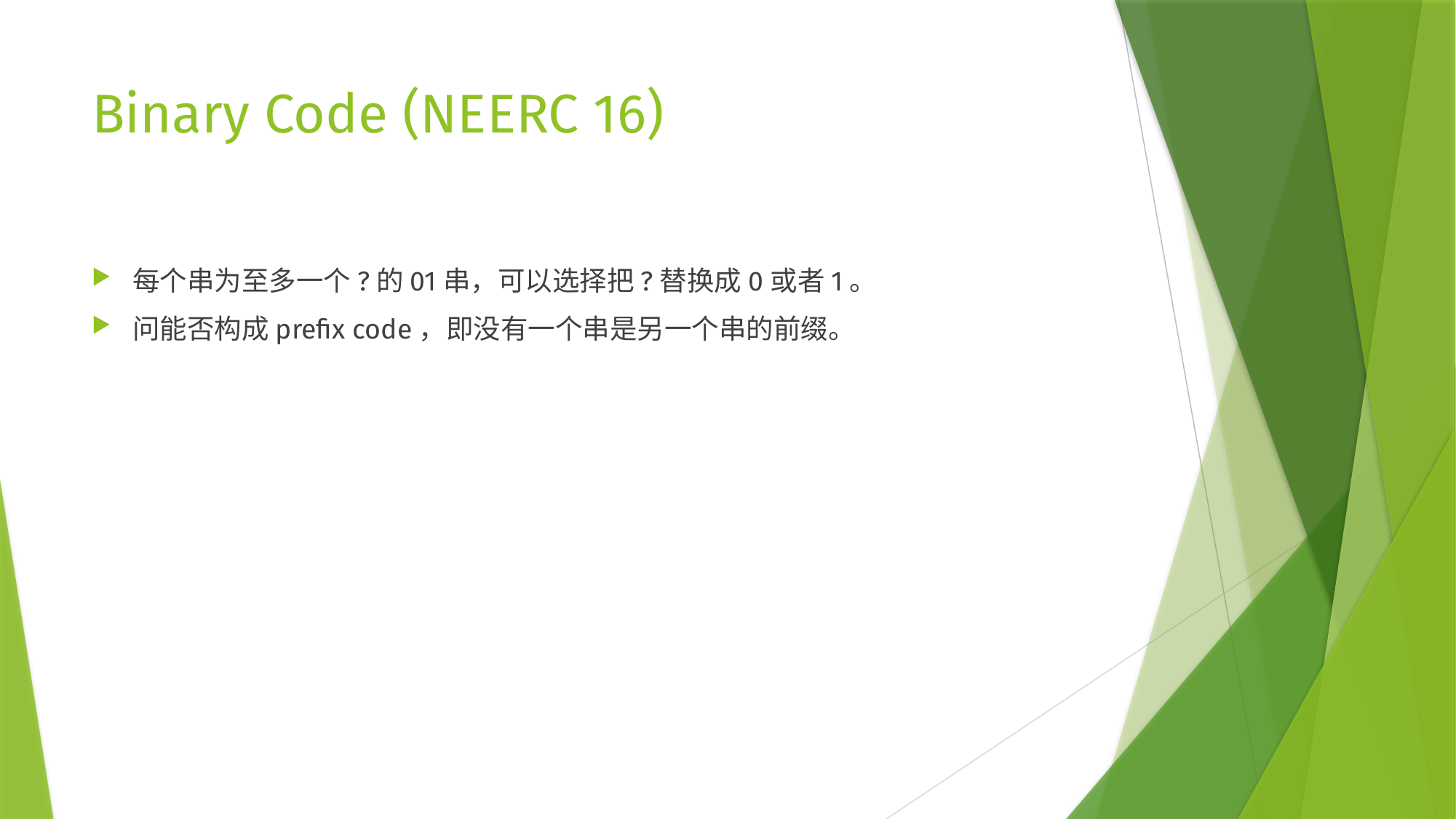

# Binary Code (NEERC 16)
每个串为至多一个?的01串，可以选择把?替换成0或者1。
问能否构成prefix code，即没有一个串是另一个串的前缀。